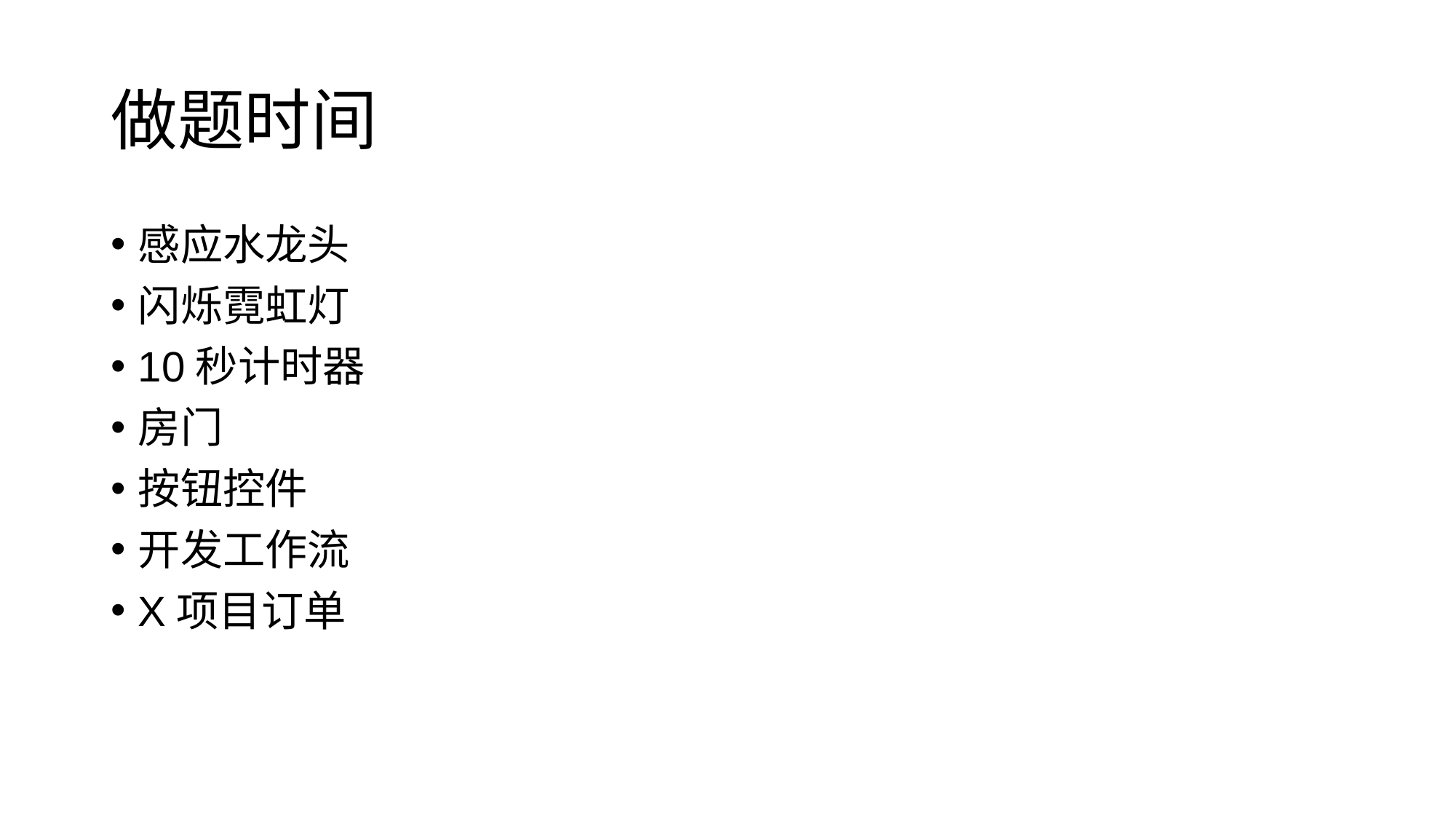

# 做题时间
感应水龙头
闪烁霓虹灯
10秒计时器
房门
按钮控件
开发工作流
X项目订单